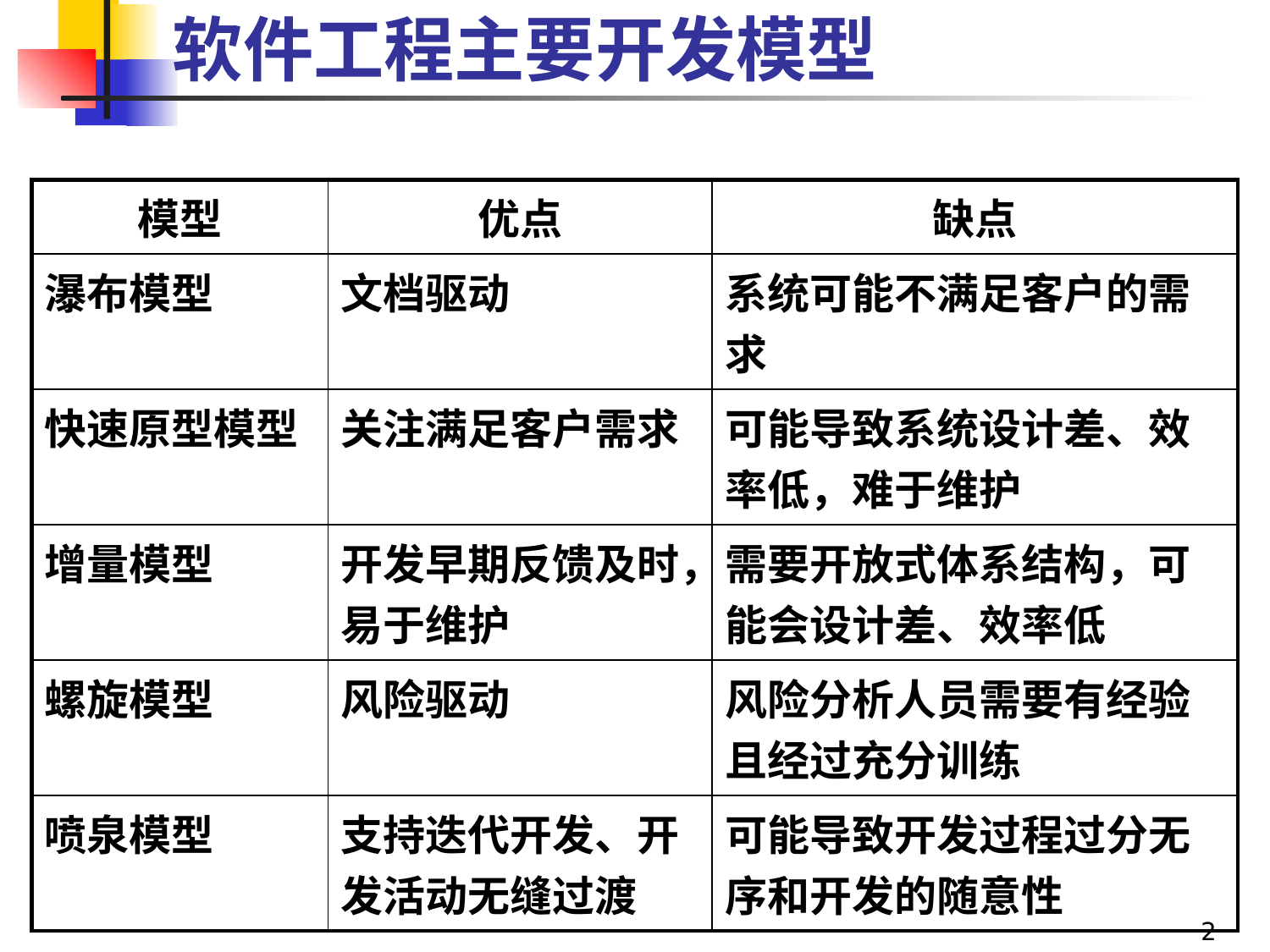

# 软件工程主要开发模型
| 模型 | 优点 | 缺点 |
| --- | --- | --- |
| 瀑布模型 | 文档驱动 | 系统可能不满足客户的需求 |
| 快速原型模型 | 关注满足客户需求 | 可能导致系统设计差、效率低，难于维护 |
| 增量模型 | 开发早期反馈及时，易于维护 | 需要开放式体系结构，可能会设计差、效率低 |
| 螺旋模型 | 风险驱动 | 风险分析人员需要有经验且经过充分训练 |
| 喷泉模型 | 支持迭代开发、开发活动无缝过渡 | 可能导致开发过程过分无序和开发的随意性 |

2